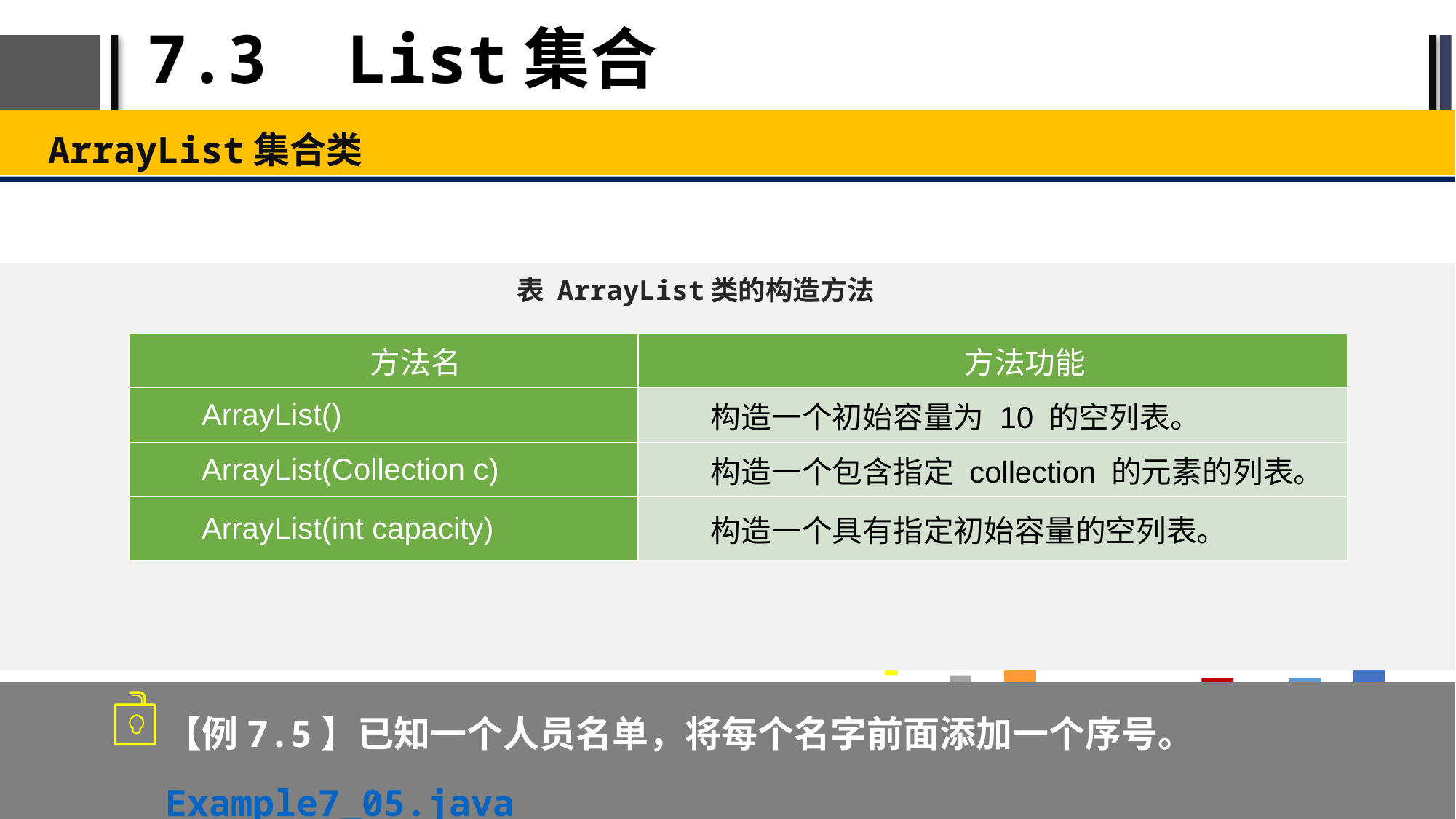

# 7.3  List集合

ArrayList集合类

表 ArrayList类的构造方法

| 方法名 | 方法功能 |
| --- | --- |
| ArrayList() | 构造一个初始容量为 10 的空列表。 |
| ArrayList(Collection c) | 构造一个包含指定 collection 的元素的列表。 |
| ArrayList(int capacity) | 构造一个具有指定初始容量的空列表。 |

【例7.5】已知一个人员名单，将每个名字前面添加一个序号。 Example7_05.java